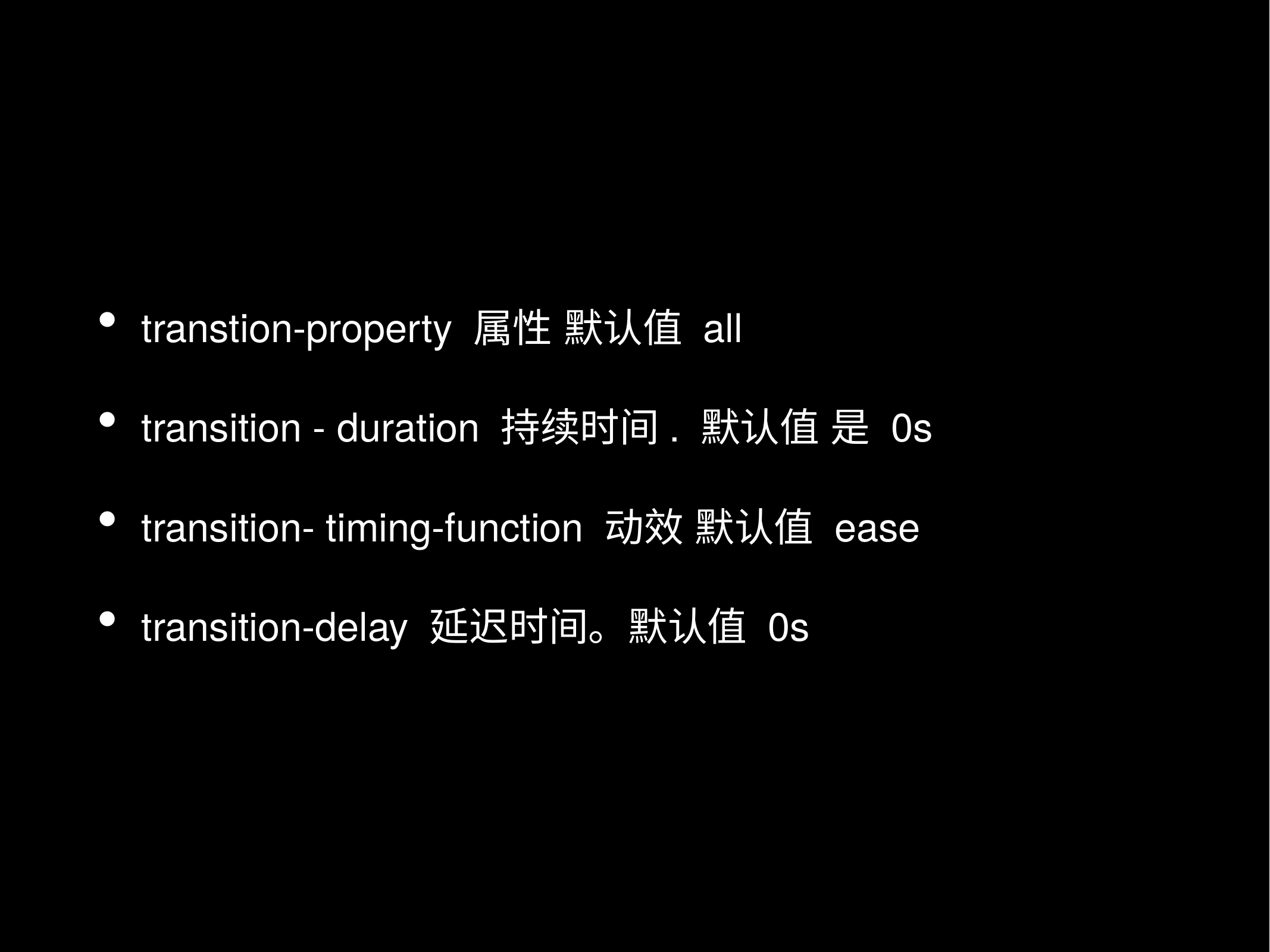

transtion-property 属性 默认值 all
transition - duration 持续时间. 默认值 是 0s
transition- timing-function 动效 默认值 ease
transition-delay 延迟时间。默认值 0s